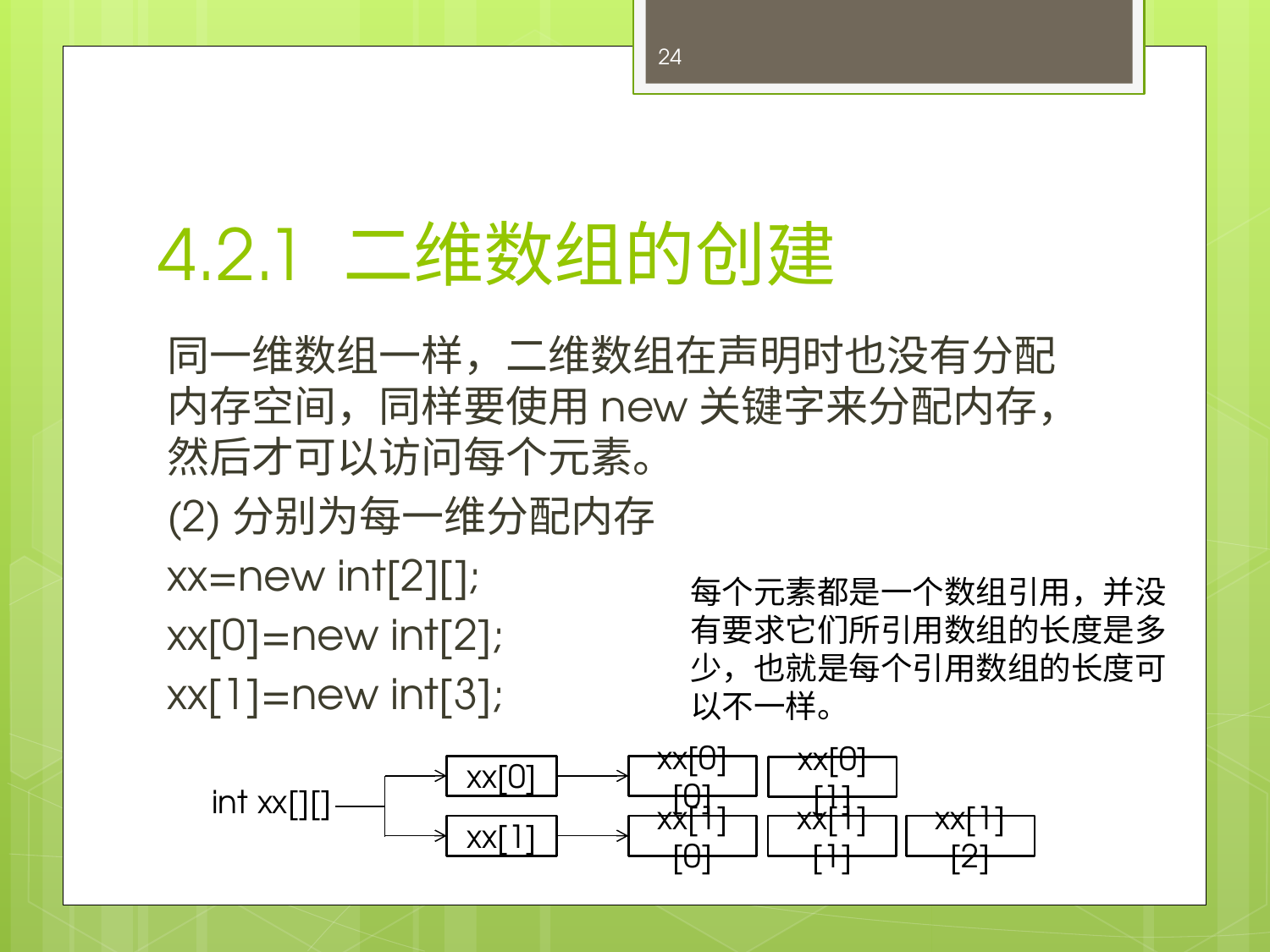

24
# 4.2.1 二维数组的创建
同一维数组一样，二维数组在声明时也没有分配内存空间，同样要使用new关键字来分配内存，然后才可以访问每个元素。
(2)分别为每一维分配内存
xx=new int[2][];
xx[0]=new int[2];
xx[1]=new int[3];
每个元素都是一个数组引用，并没
有要求它们所引用数组的长度是多
少，也就是每个引用数组的长度可
以不一样。
xx[0]
xx[0][0]
xx[0][1]
int xx[][]
xx[1]
xx[1][0]
xx[1][1]
xx[1][2]